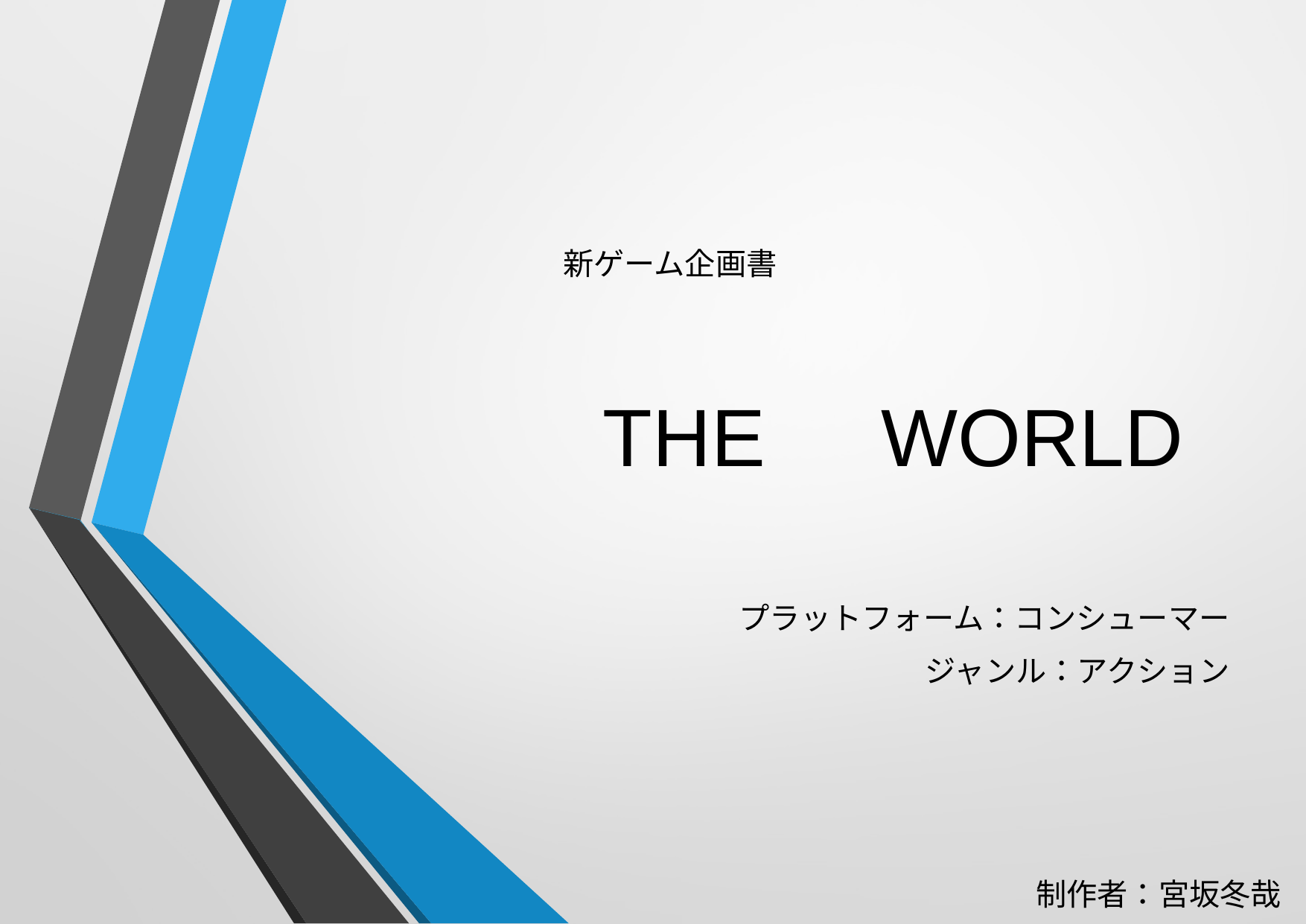

新ゲーム企画書
# THE　WORLD
プラットフォーム：コンシューマー
ジャンル：アクション
制作者：宮坂冬哉